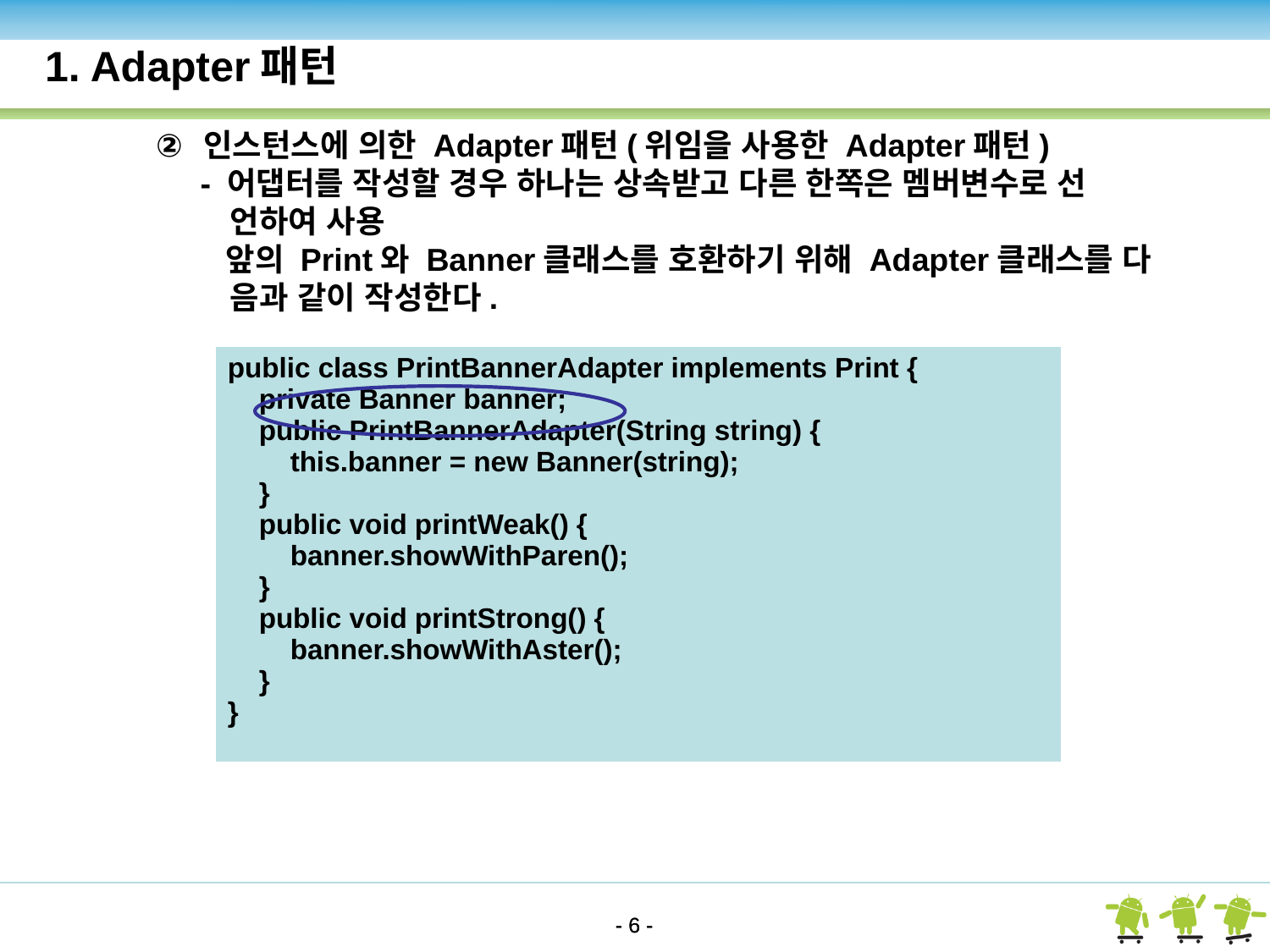

1. Adapter패턴
인스턴스에 의한 Adapter패턴(위임을 사용한 Adapter패턴)
     - 어댑터를 작성할 경우 하나는 상속받고 다른 한쪽은 멤버변수로 선
   언하여 사용
       앞의 Print와 Banner클래스를 호환하기 위해 Adapter클래스를 다
   음과 같이 작성한다.

| public class PrintBannerAdapter implements Print { private Banner banner; public PrintBannerAdapter(String string) { this.banner = new Banner(string); } public void printWeak() { banner.showWithParen(); } public void printStrong() { banner.showWithAster(); } } |
| --- |

- 6 -
- 6 -